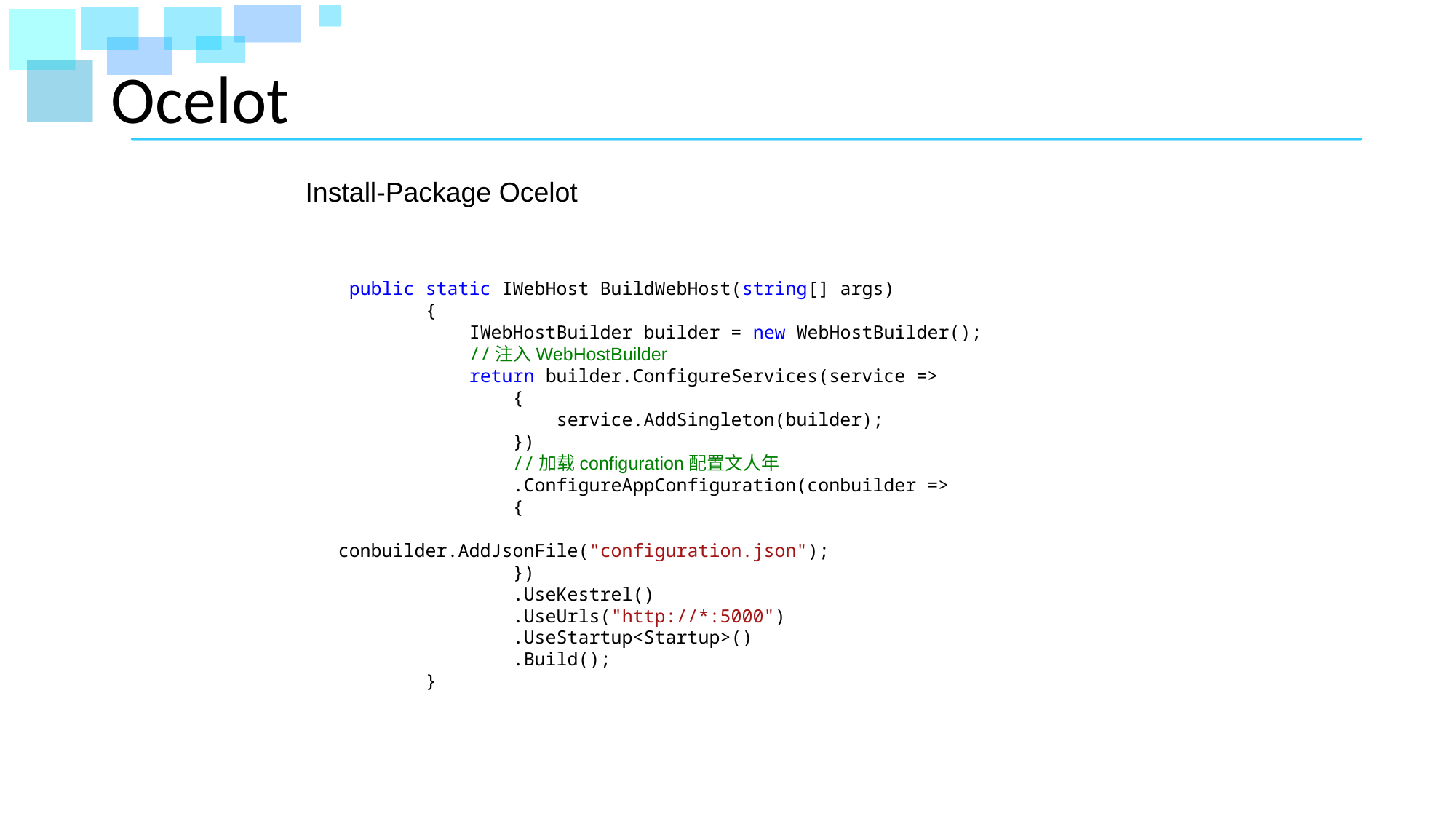

# Ocelot
Install-Package Ocelot
 public static IWebHost BuildWebHost(string[] args)
        {
            IWebHostBuilder builder = new WebHostBuilder();
            //注入WebHostBuilder
            return builder.ConfigureServices(service =>
                {
                    service.AddSingleton(builder);
                })
                //加载configuration配置文人年
                .ConfigureAppConfiguration(conbuilder =>
                {
                    conbuilder.AddJsonFile("configuration.json");
                })
                .UseKestrel()
                .UseUrls("http://*:5000")
                .UseStartup<Startup>()
                .Build();
        }